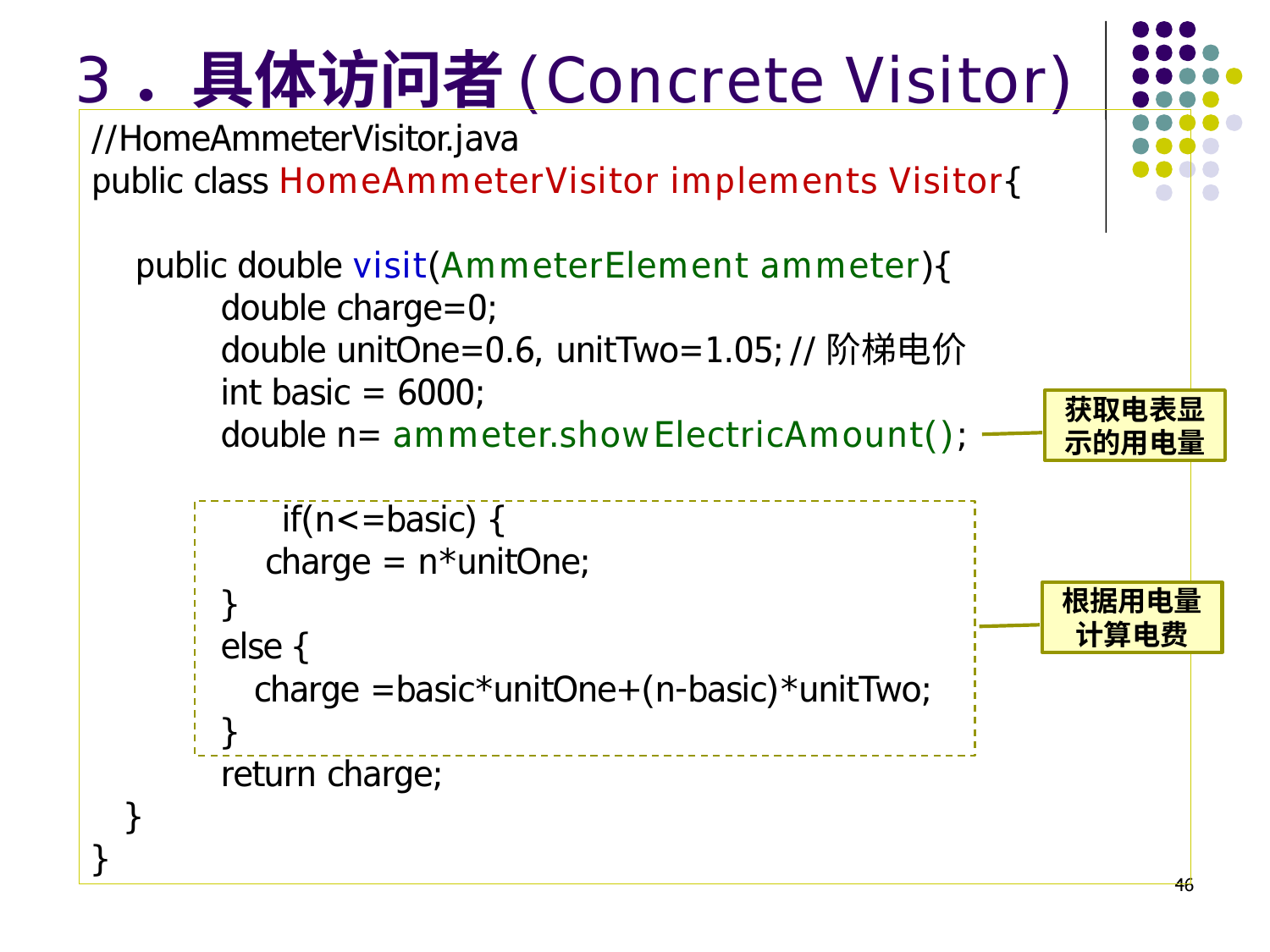

# 3．具体访问者(Concrete Visitor)
//HomeAmmeterVisitor.java
public class HomeAmmeterVisitor implements Visitor{

    public double visit(AmmeterElement ammeter){
      double charge=0;
      double unitOne=0.6, unitTwo=1.05;	//阶梯电价
      int basic = 6000;
      double n= ammeter.showElectricAmount();

	if(n<=basic) {
          charge = n*unitOne;
      }
      else {
         charge =basic*unitOne+(n-basic)*unitTwo;
      }
      return charge;
   }
}
获取电表显示的用电量

根据用电量计算电费
46